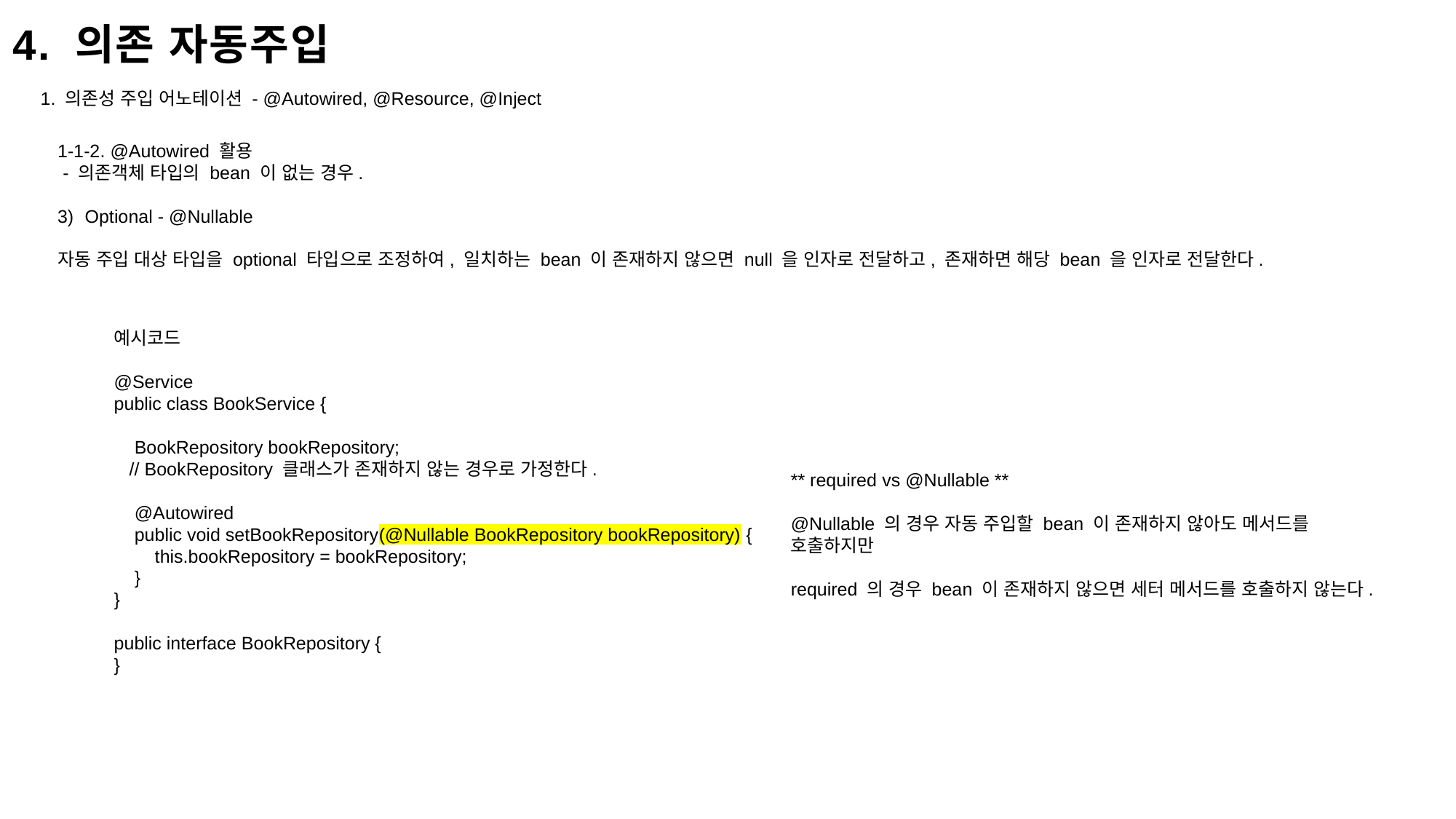

4. 의존 자동주입
1. 의존성 주입 어노테이션 - @Autowired, @Resource, @Inject
1-1-2. @Autowired 활용
 - 의존객체 타입의 bean 이 없는 경우.

Optional - @Nullable

자동 주입 대상 타입을 optional 타입으로 조정하여, 일치하는 bean 이 존재하지 않으면 null 을 인자로 전달하고, 존재하면 해당 bean 을 인자로 전달한다.
예시코드

@Service
public class BookService {

    BookRepository bookRepository;
   // BookRepository 클래스가 존재하지 않는 경우로 가정한다.

    @Autowired
    public void setBookRepository(@Nullable BookRepository bookRepository) {
        this.bookRepository = bookRepository;
    }
}

public interface BookRepository {
}
** required vs @Nullable **

@Nullable 의 경우 자동 주입할 bean 이 존재하지 않아도 메서드를 호출하지만

required 의 경우 bean 이 존재하지 않으면 세터 메서드를 호출하지 않는다.